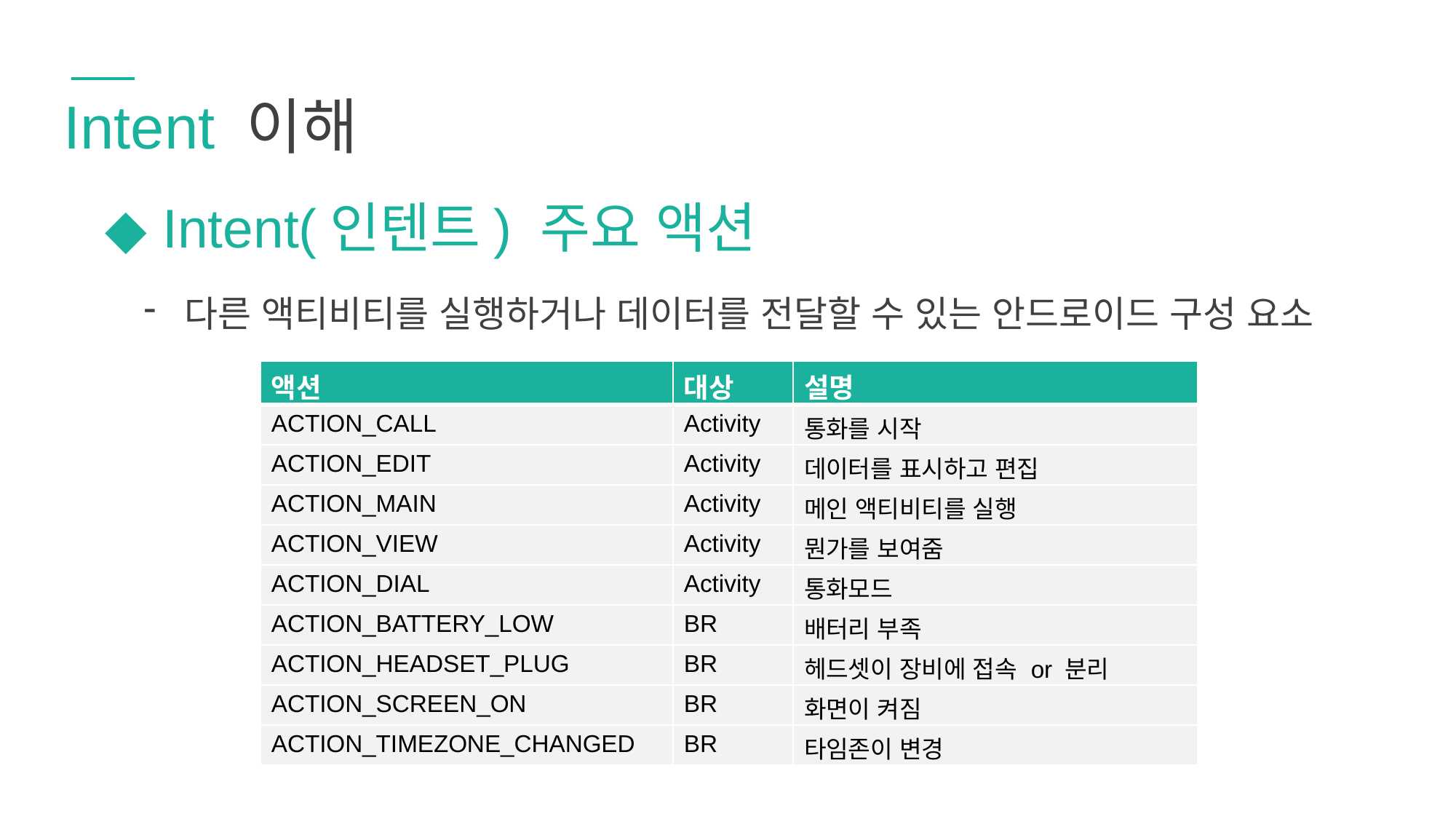

Intent 이해
◆ Intent(인텐트) 주요 액션
다른 액티비티를 실행하거나 데이터를 전달할 수 있는 안드로이드 구성 요소
| 액션 | 대상 | 설명 |
| --- | --- | --- |
| ACTION\_CALL | Activity | 통화를 시작 |
| ACTION\_EDIT | Activity | 데이터를 표시하고 편집 |
| ACTION\_MAIN | Activity | 메인 액티비티를 실행 |
| ACTION\_VIEW | Activity | 뭔가를 보여줌 |
| ACTION\_DIAL | Activity | 통화모드 |
| ACTION\_BATTERY\_LOW | BR | 배터리 부족 |
| ACTION\_HEADSET\_PLUG | BR | 헤드셋이 장비에 접속 or 분리 |
| ACTION\_SCREEN\_ON | BR | 화면이 켜짐 |
| ACTION\_TIMEZONE\_CHANGED | BR | 타임존이 변경 |